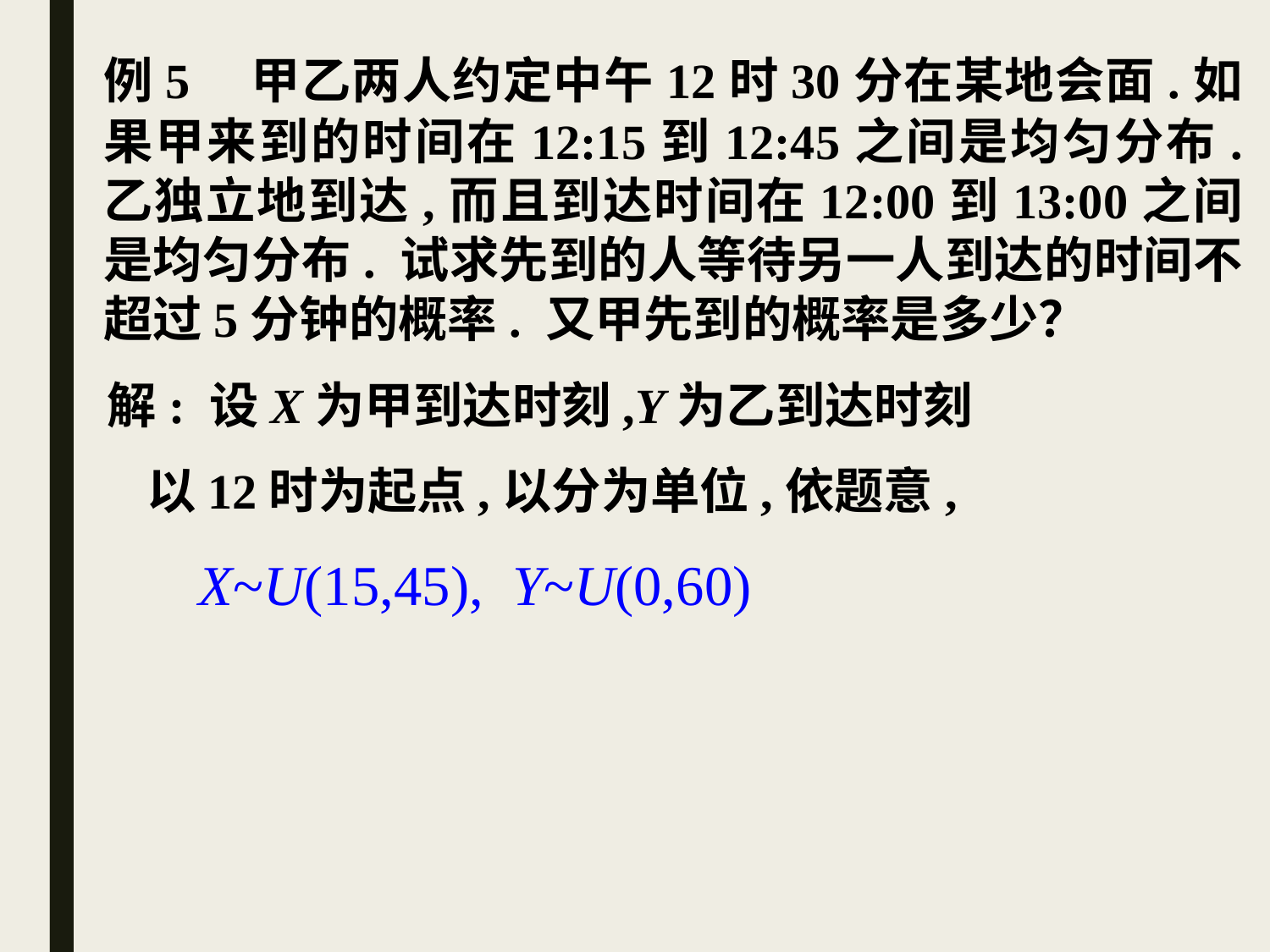

例5   甲乙两人约定中午12时30分在某地会面.如果甲来到的时间在12:15到12:45之间是均匀分布. 乙独立地到达,而且到达时间在12:00到13:00之间是均匀分布. 试求先到的人等待另一人到达的时间不超过5分钟的概率. 又甲先到的概率是多少？
解: 设X为甲到达时刻,Y为乙到达时刻
以12时为起点,以分为单位,依题意,
X~U(15,45),  Y~U(0,60)